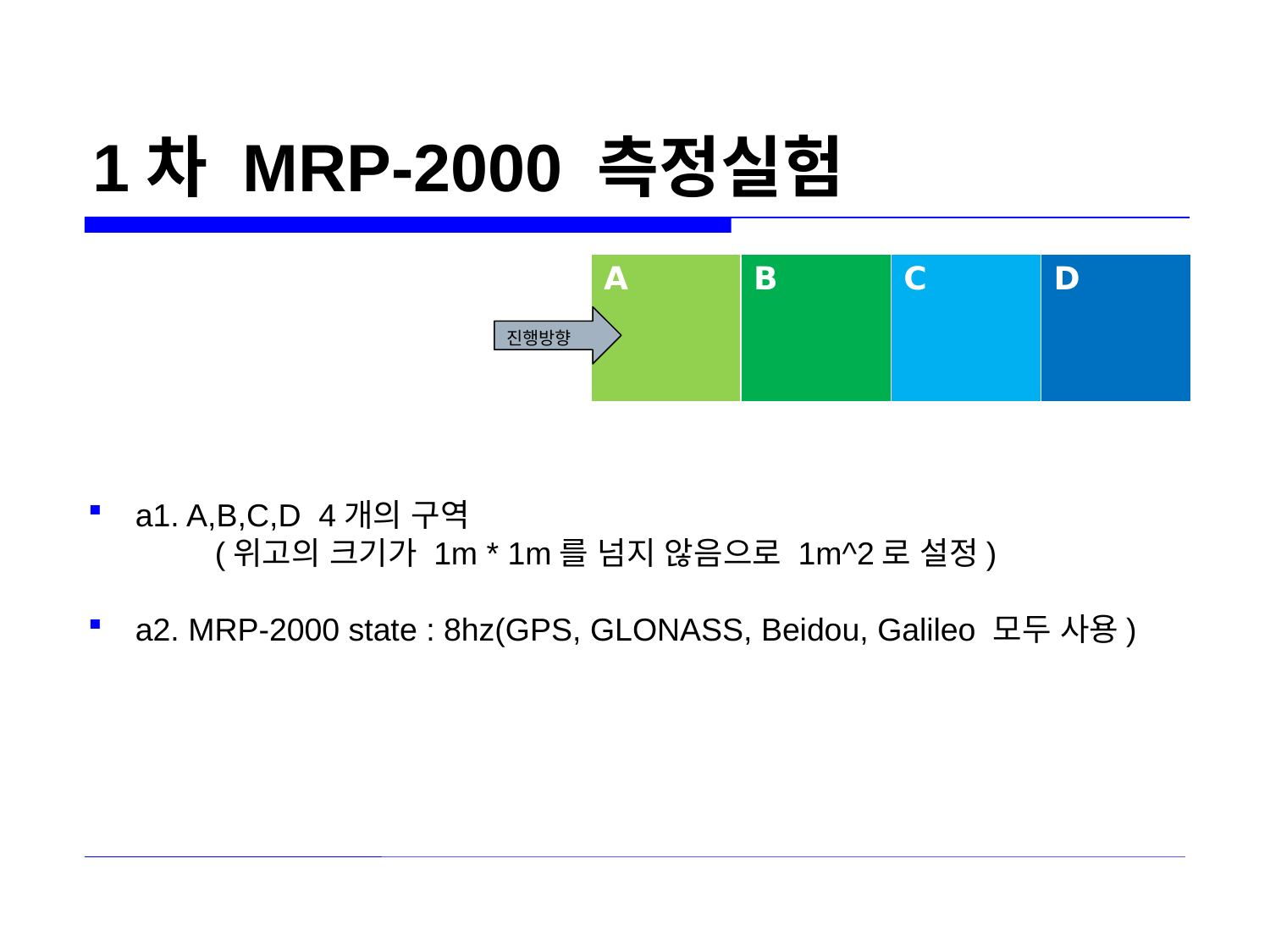

# 1차 MRP-2000 측정실험

| A | B | C | D |
| --- | --- | --- | --- |
진행방향
a1. A,B,C,D  4개의 구역
	(위고의 크기가 1m * 1m를 넘지 않음으로 1m^2로 설정)
a2. MRP-2000 state : 8hz(GPS, GLONASS, Beidou, Galileo 모두 사용)